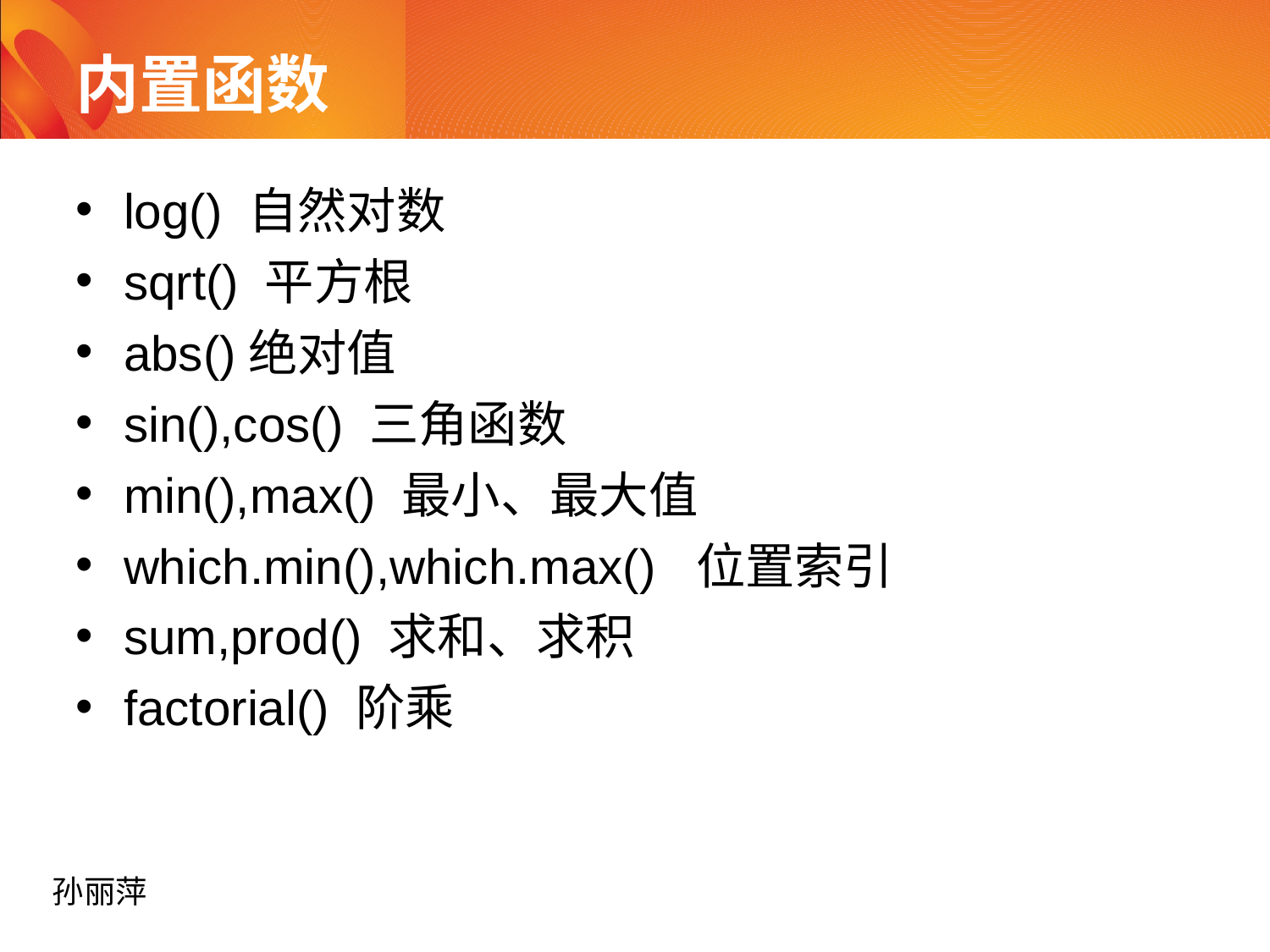

# 内置函数
log() 自然对数
sqrt() 平方根
abs()绝对值
sin(),cos() 三角函数
min(),max() 最小、最大值
which.min(),which.max()  位置索引
sum,prod() 求和、求积
factorial() 阶乘